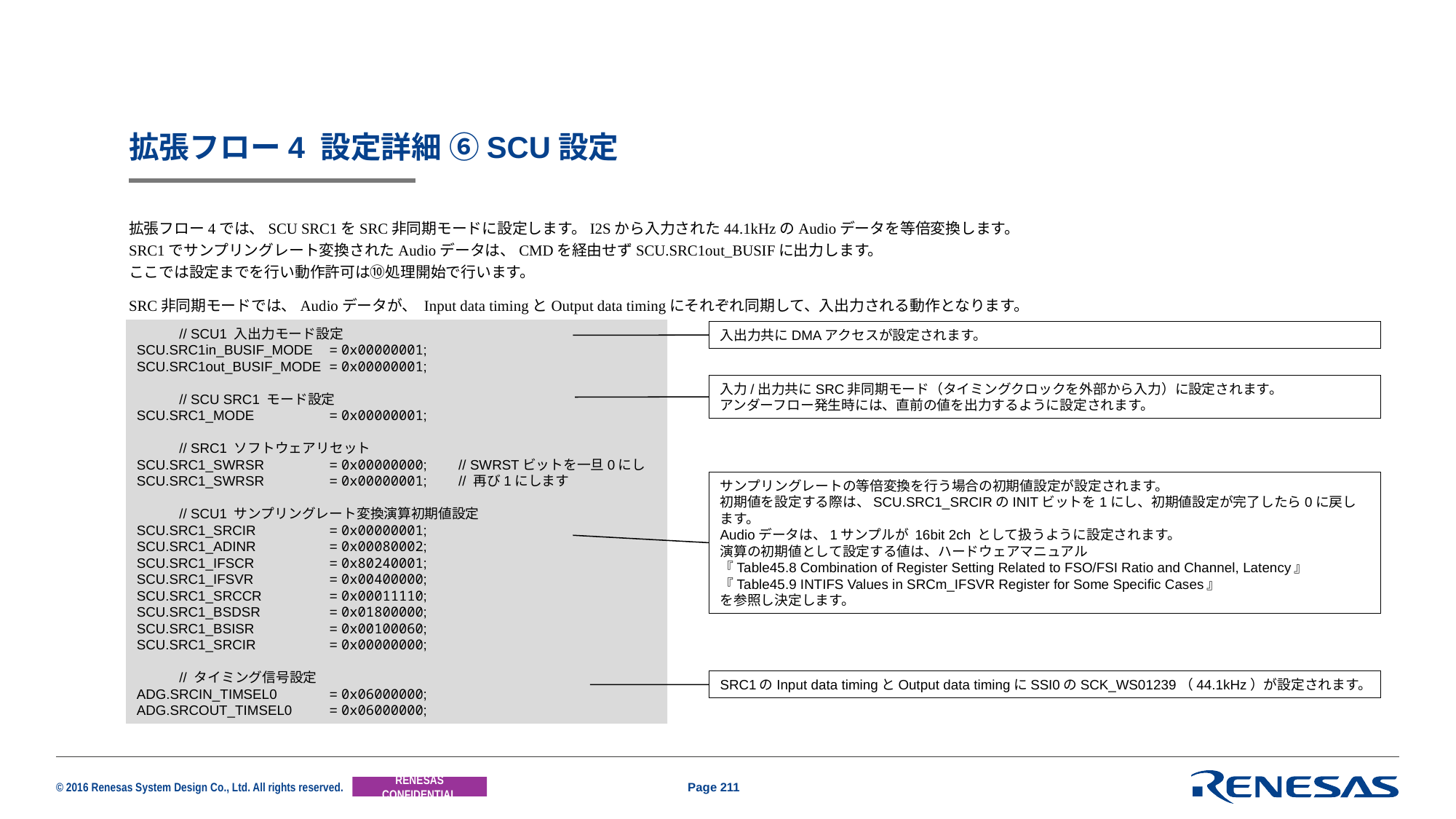

# 拡張フロー4 設定詳細 ⑥SCU設定
拡張フロー4では、SCU SRC1をSRC非同期モードに設定します。I2Sから入力された44.1kHzのAudioデータを等倍変換します。
SRC1でサンプリングレート変換されたAudioデータは、CMDを経由せずSCU.SRC1out_BUSIFに出力します。
ここでは設定までを行い動作許可は⑩処理開始で行います。
SRC非同期モードでは、Audioデータが、 Input data timingとOutput data timingにそれぞれ同期して、入出力される動作となります。
	// SCU1 入出力モード設定
SCU.SRC1in_BUSIF_MODE 	= 0x00000001;
SCU.SRC1out_BUSIF_MODE	= 0x00000001;
	// SCU SRC1 モード設定
SCU.SRC1_MODE	= 0x00000001;

	// SRC1 ソフトウェアリセット
SCU.SRC1_SWRSR	= 0x00000000;	// SWRSTビットを一旦0にし
SCU.SRC1_SWRSR	= 0x00000001;	// 再び1にします

	// SCU1 サンプリングレート変換演算初期値設定
SCU.SRC1_SRCIR	= 0x00000001;
SCU.SRC1_ADINR	= 0x00080002;
SCU.SRC1_IFSCR	= 0x80240001;
SCU.SRC1_IFSVR	= 0x00400000;
SCU.SRC1_SRCCR	= 0x00011110;
SCU.SRC1_BSDSR	= 0x01800000;
SCU.SRC1_BSISR	= 0x00100060;
SCU.SRC1_SRCIR	= 0x00000000;

	// タイミング信号設定
ADG.SRCIN_TIMSEL0	= 0x06000000;
ADG.SRCOUT_TIMSEL0	= 0x06000000;
入出力共にDMAアクセスが設定されます。
入力/出力共にSRC非同期モード（タイミングクロックを外部から入力）に設定されます。
アンダーフロー発生時には、直前の値を出力するように設定されます。
サンプリングレートの等倍変換を行う場合の初期値設定が設定されます。
初期値を設定する際は、SCU.SRC1_SRCIRのINITビットを1にし、初期値設定が完了したら0に戻します。
Audioデータは、1サンプルが 16bit 2ch として扱うように設定されます。
演算の初期値として設定する値は、ハードウェアマニュアル
『Table45.8 Combination of Register Setting Related to FSO/FSI Ratio and Channel, Latency』
『Table45.9 INTIFS Values in SRCm_IFSVR Register for Some Specific Cases』
を参照し決定します。
SRC1のInput data timingとOutput data timingにSSI0のSCK_WS01239（44.1kHz）が設定されます。
Page 211